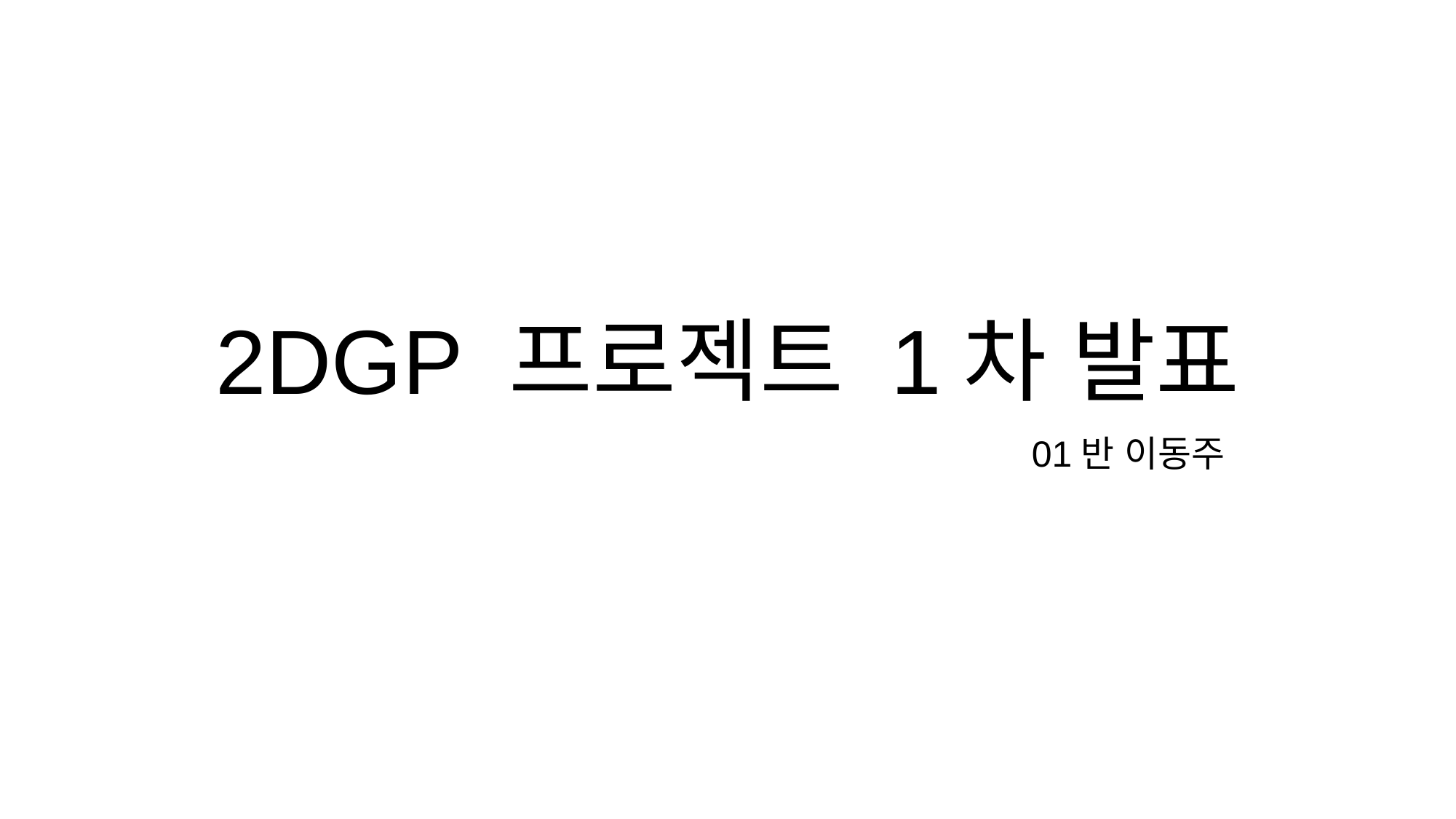

# 2DGP 프로젝트 1차 발표
01반 이동주